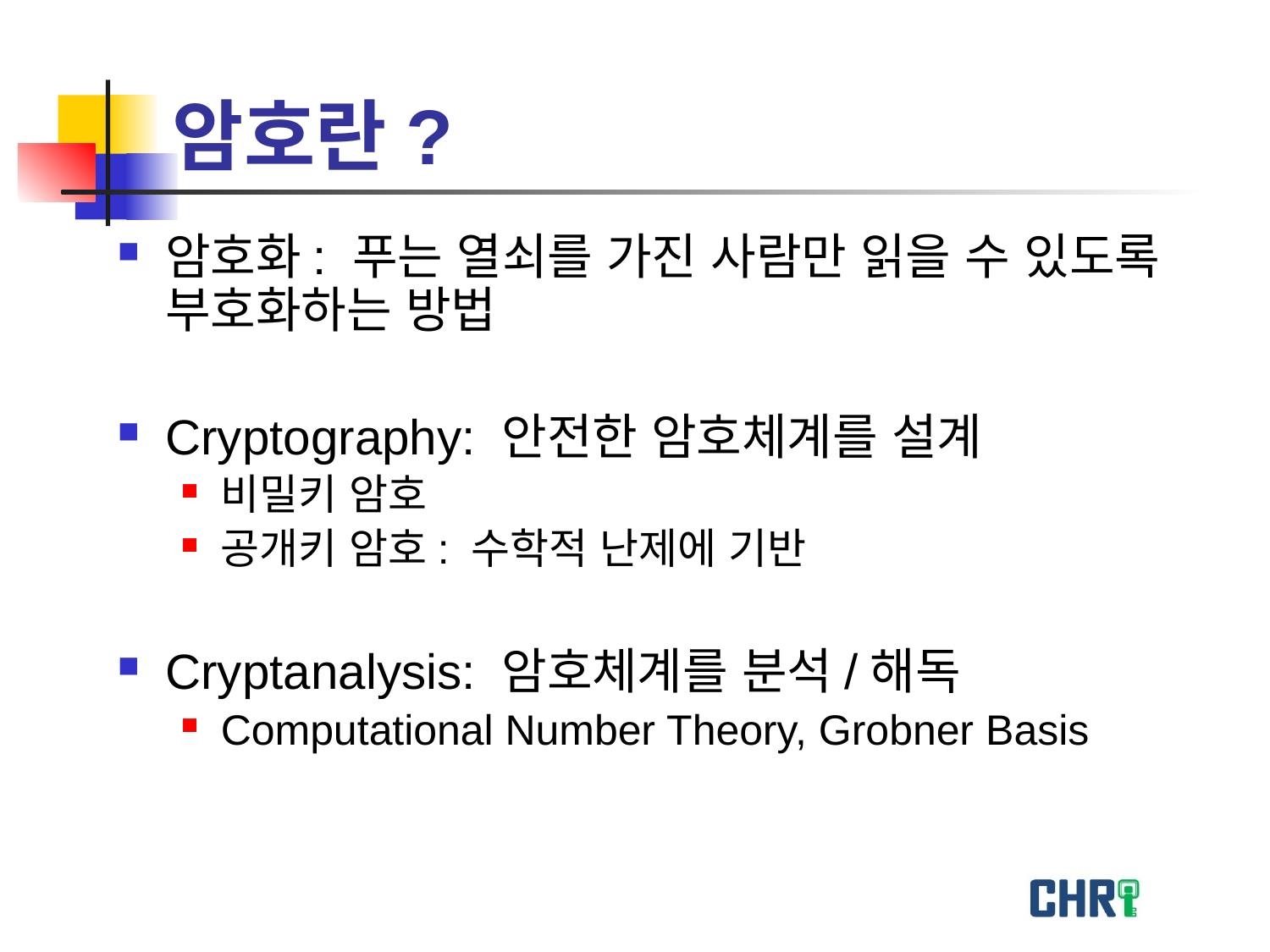

# 암호란?
암호화: 푸는 열쇠를 가진 사람만 읽을 수 있도록 부호화하는 방법

Cryptography: 안전한 암호체계를 설계
비밀키 암호
공개키 암호: 수학적 난제에 기반

Cryptanalysis: 암호체계를 분석/해독
Computational Number Theory, Grobner Basis